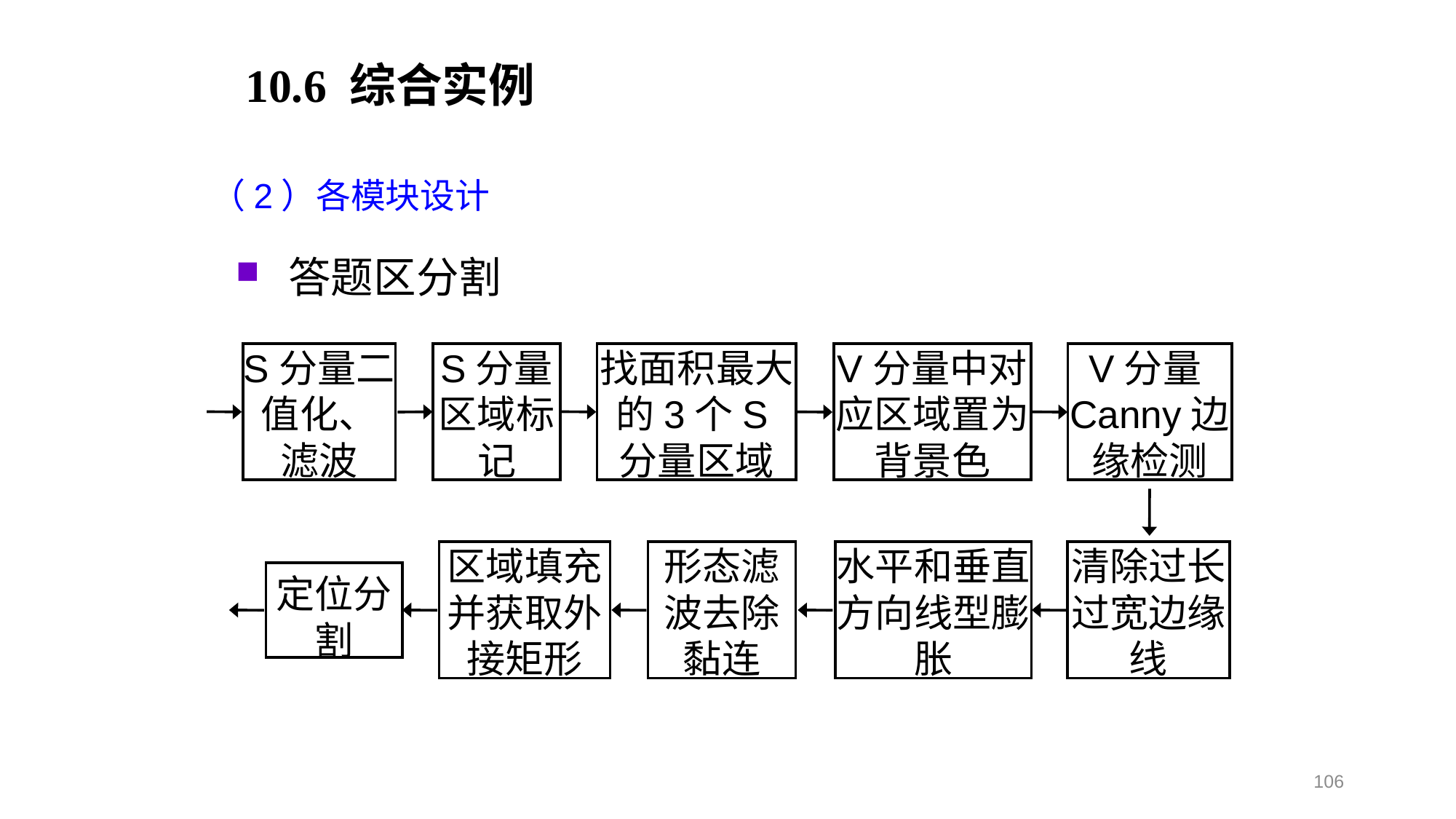

10.6 综合实例
（2）各模块设计
答题区分割
S分量二值化、滤波
S分量区域标记
找面积最大的3个S分量区域
V分量中对应区域置为背景色
V分量Canny边缘检测

区域填充并获取外接矩形
形态滤波去除黏连
水平和垂直方向线型膨胀
清除过长过宽边缘线
定位分割

106